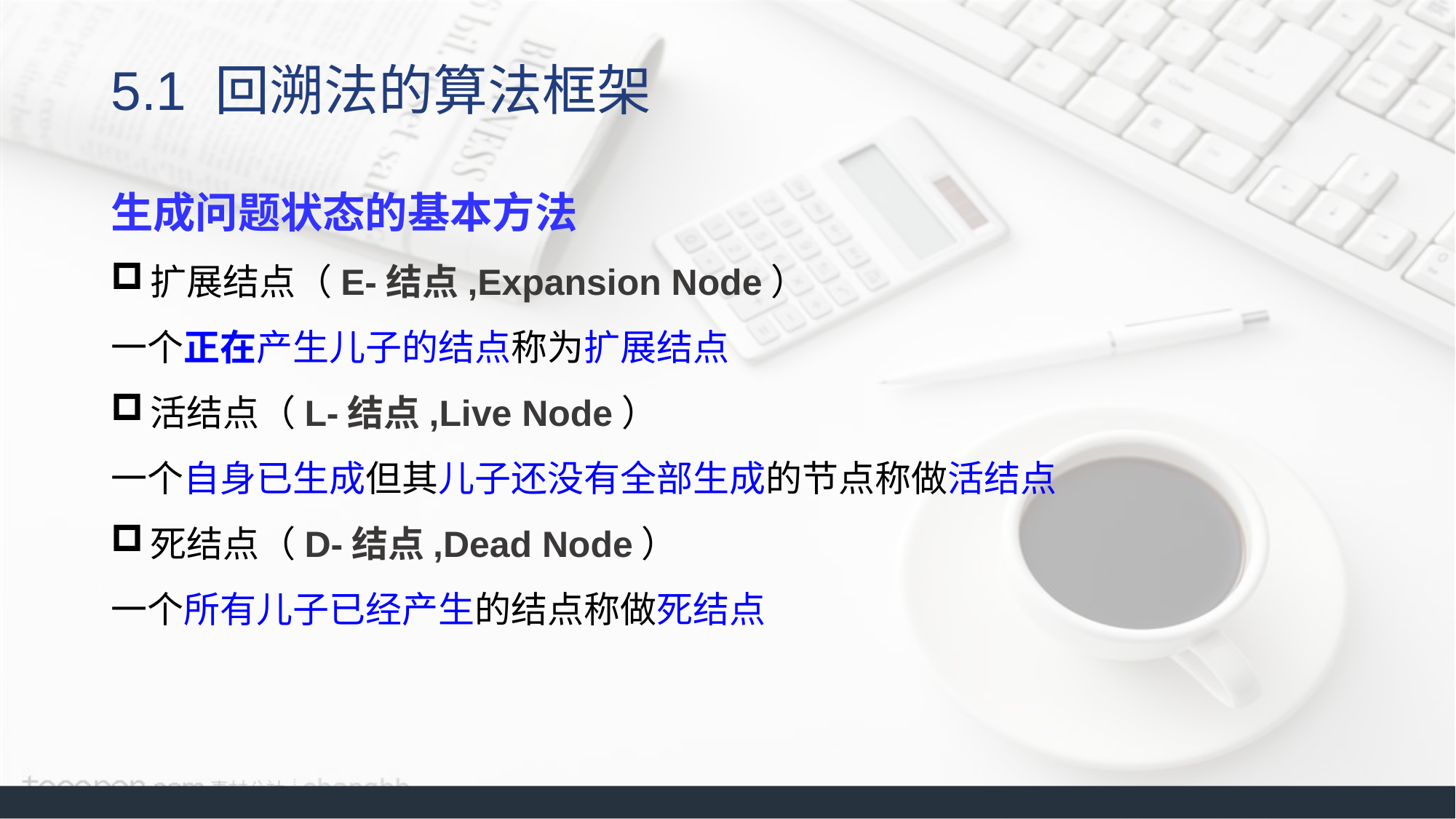

# 5.1 回溯法的算法框架
生成问题状态的基本方法
扩展结点（E-结点,Expansion Node）
一个正在产生儿子的结点称为扩展结点
活结点（L-结点,Live Node）
一个自身已生成但其儿子还没有全部生成的节点称做活结点
死结点（D-结点,Dead Node）
一个所有儿子已经产生的结点称做死结点